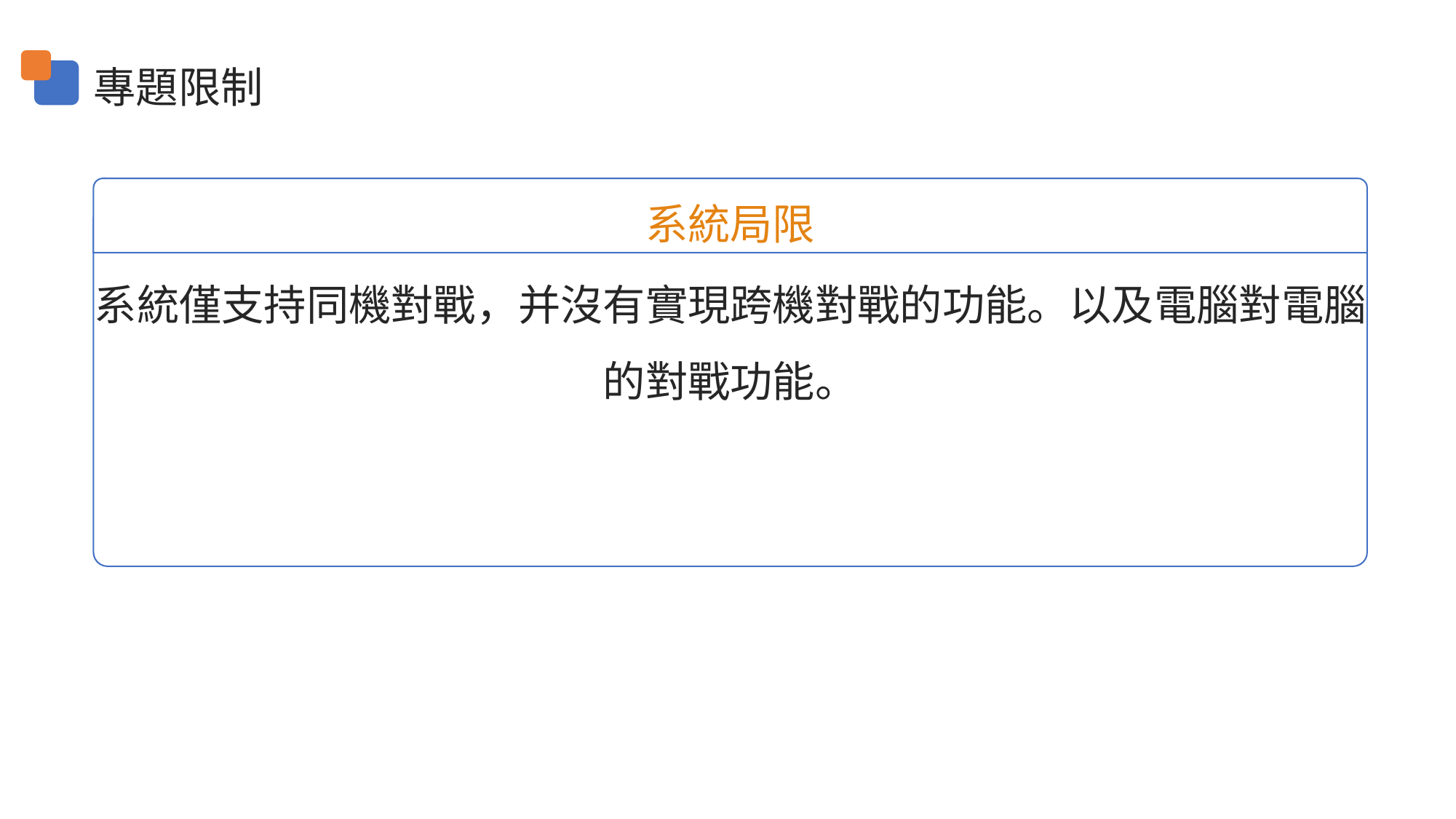

專題限制
系統局限

系統僅支持同機對戰，并沒有實現跨機對戰的功能。以及電腦對電腦的對戰功能。